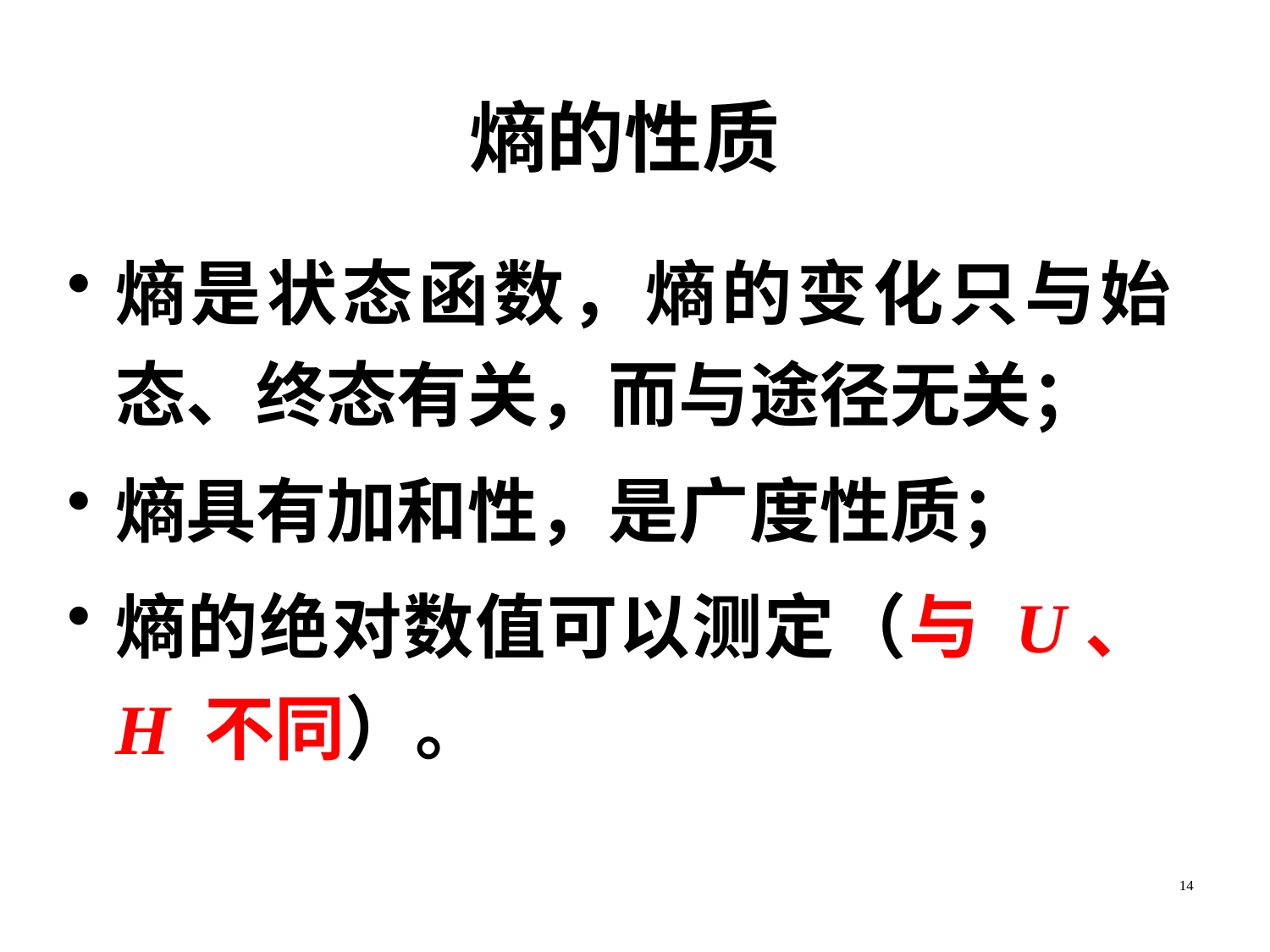

# 熵的性质
熵是状态函数，熵的变化只与始态、终态有关，而与途径无关；
熵具有加和性，是广度性质；
熵的绝对数值可以测定（与 U、H 不同）。
14